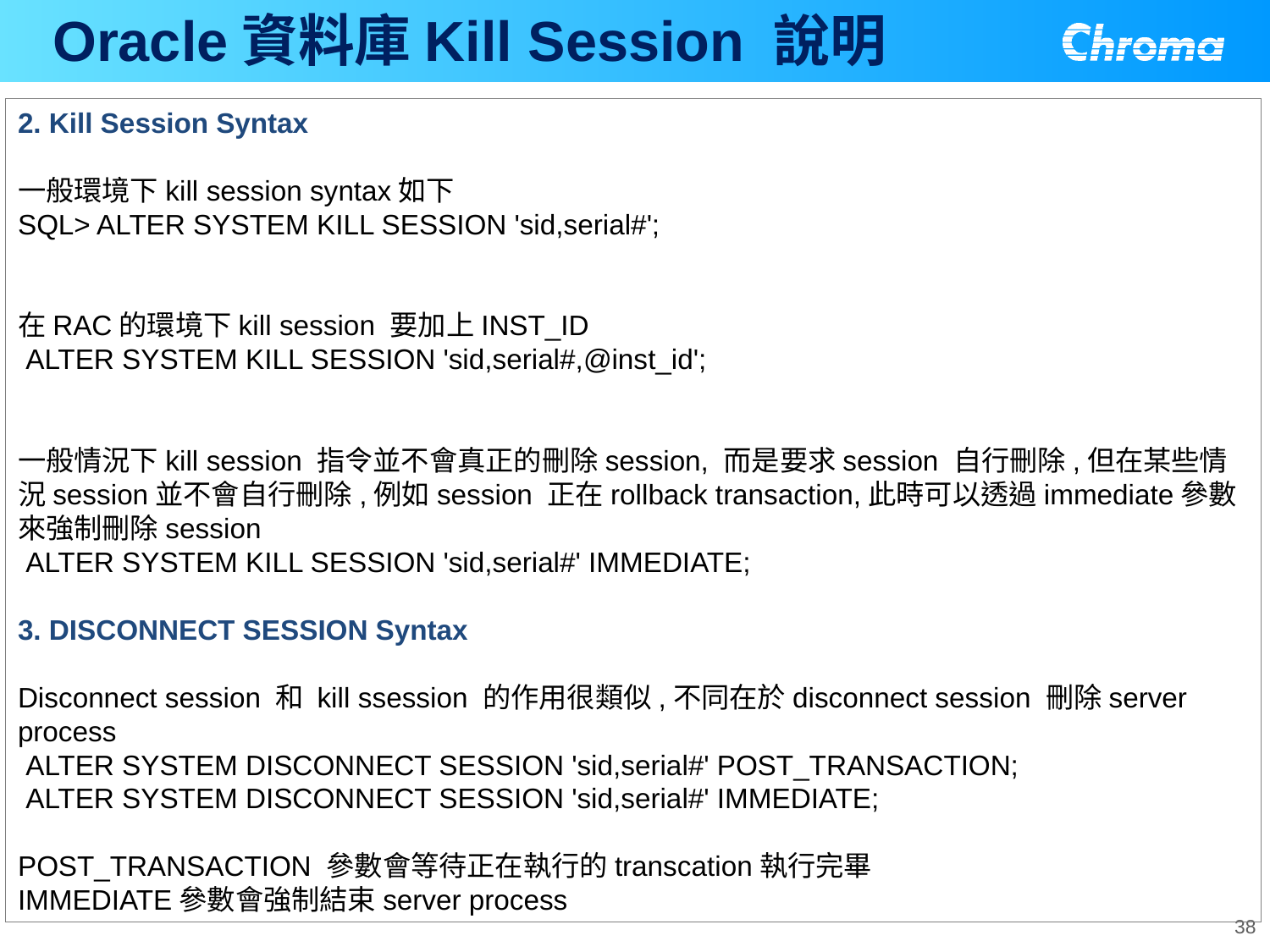

Oracle資料庫Kill Session 說明
2. Kill Session Syntax

一般環境下kill session syntax如下
SQL> ALTER SYSTEM KILL SESSION 'sid,serial#';

在RAC的環境下kill session 要加上INST_ID
 ALTER SYSTEM KILL SESSION 'sid,serial#,@inst_id';

一般情況下kill session 指令並不會真正的刪除session, 而是要求session 自行刪除,但在某些情況session並不會自行刪除,例如session 正在rollback transaction,此時可以透過immediate參數來強制刪除session
 ALTER SYSTEM KILL SESSION 'sid,serial#' IMMEDIATE;

3. DISCONNECT SESSION Syntax

Disconnect session 和 kill ssession 的作用很類似,不同在於disconnect session 刪除server process
 ALTER SYSTEM DISCONNECT SESSION 'sid,serial#' POST_TRANSACTION;
 ALTER SYSTEM DISCONNECT SESSION 'sid,serial#' IMMEDIATE;

POST_TRANSACTION 參數會等待正在執行的transcation執行完畢
IMMEDIATE參數會強制結束server process